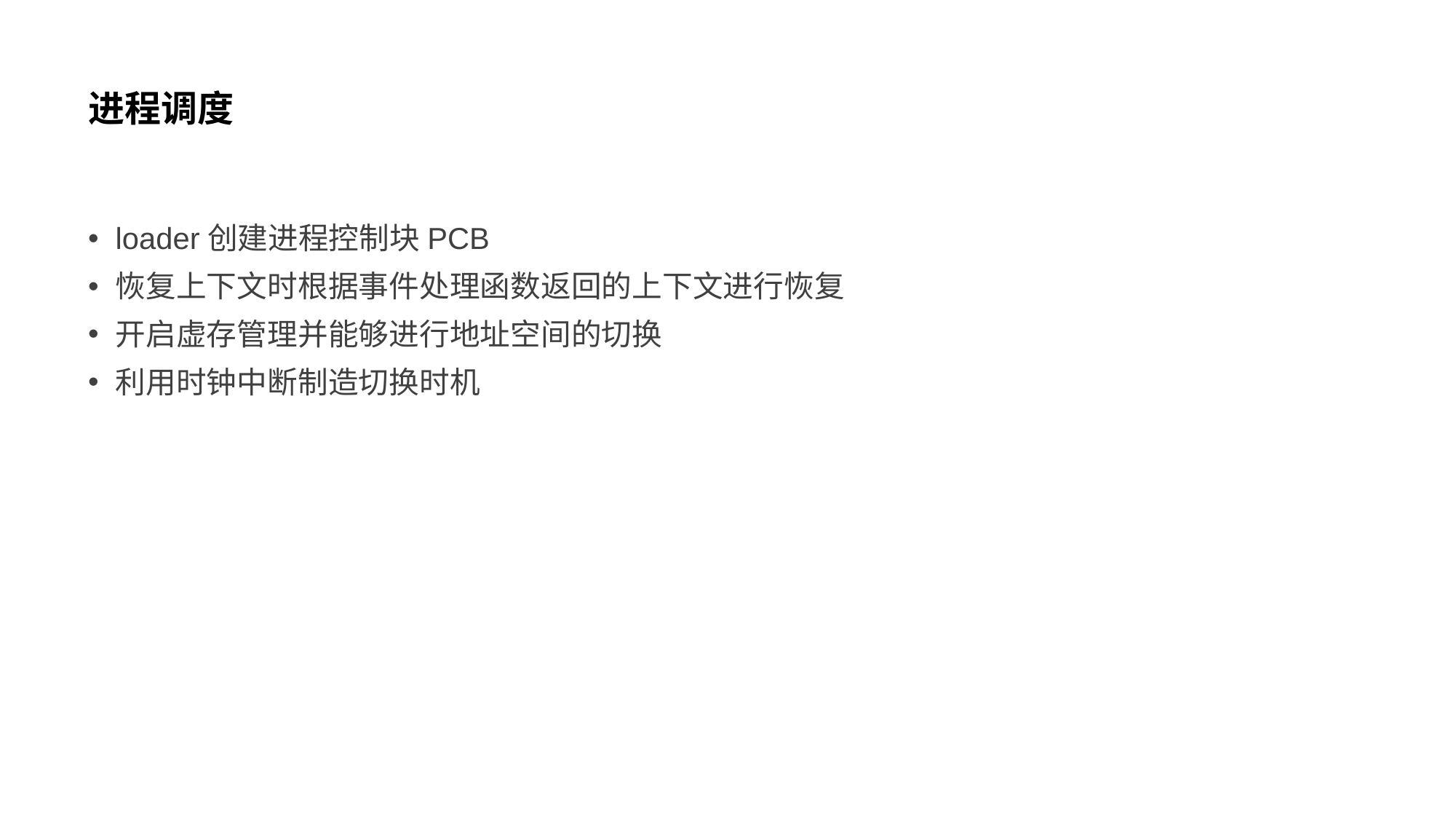

# 进程调度
loader创建进程控制块PCB
恢复上下文时根据事件处理函数返回的上下文进行恢复
开启虚存管理并能够进行地址空间的切换
利用时钟中断制造切换时机